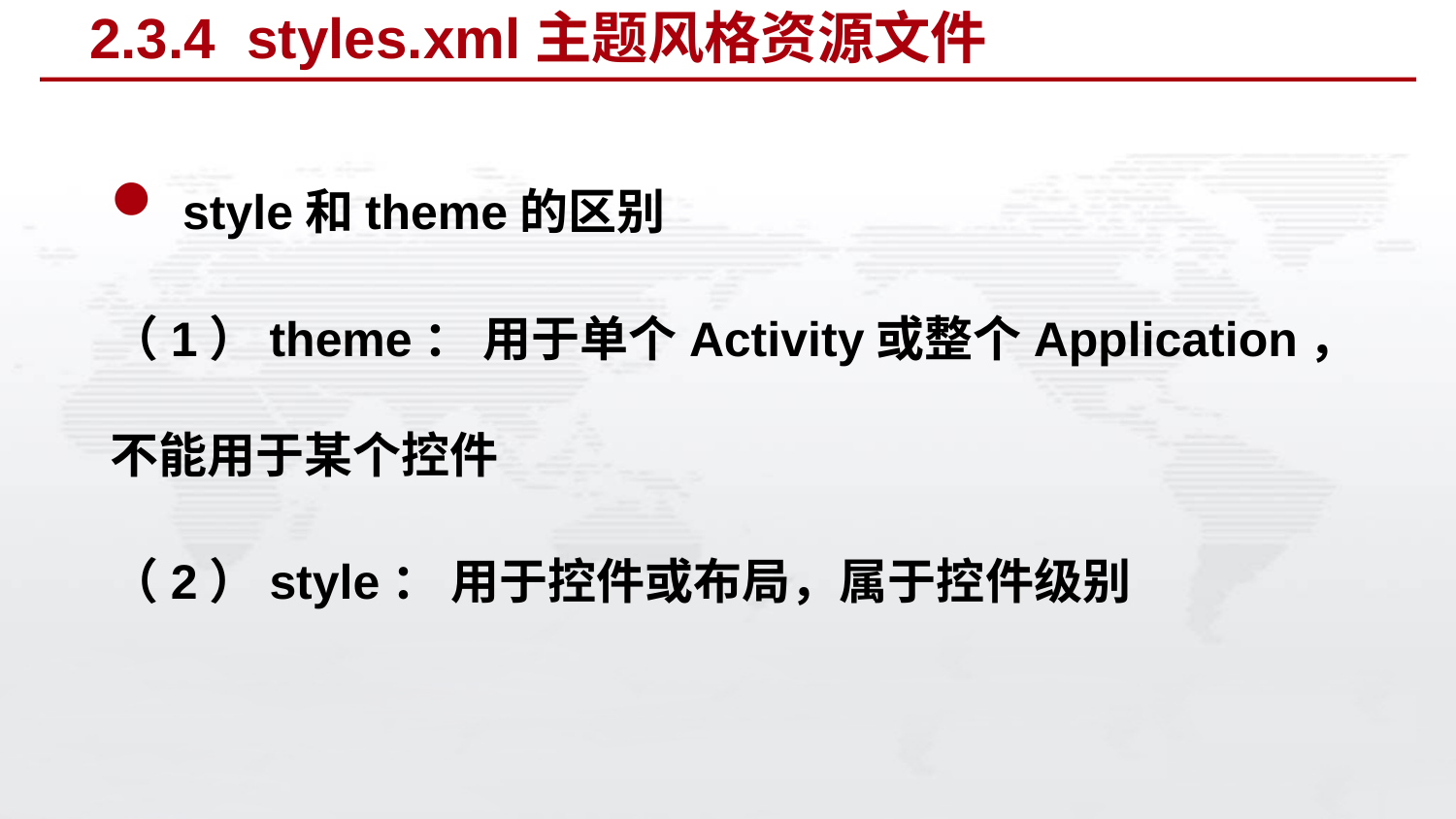

# 2.3.4  styles.xml主题风格资源文件
 style和theme的区别
（1）theme： 用于单个Activity或整个Application，不能用于某个控件
（2）style： 用于控件或布局，属于控件级别